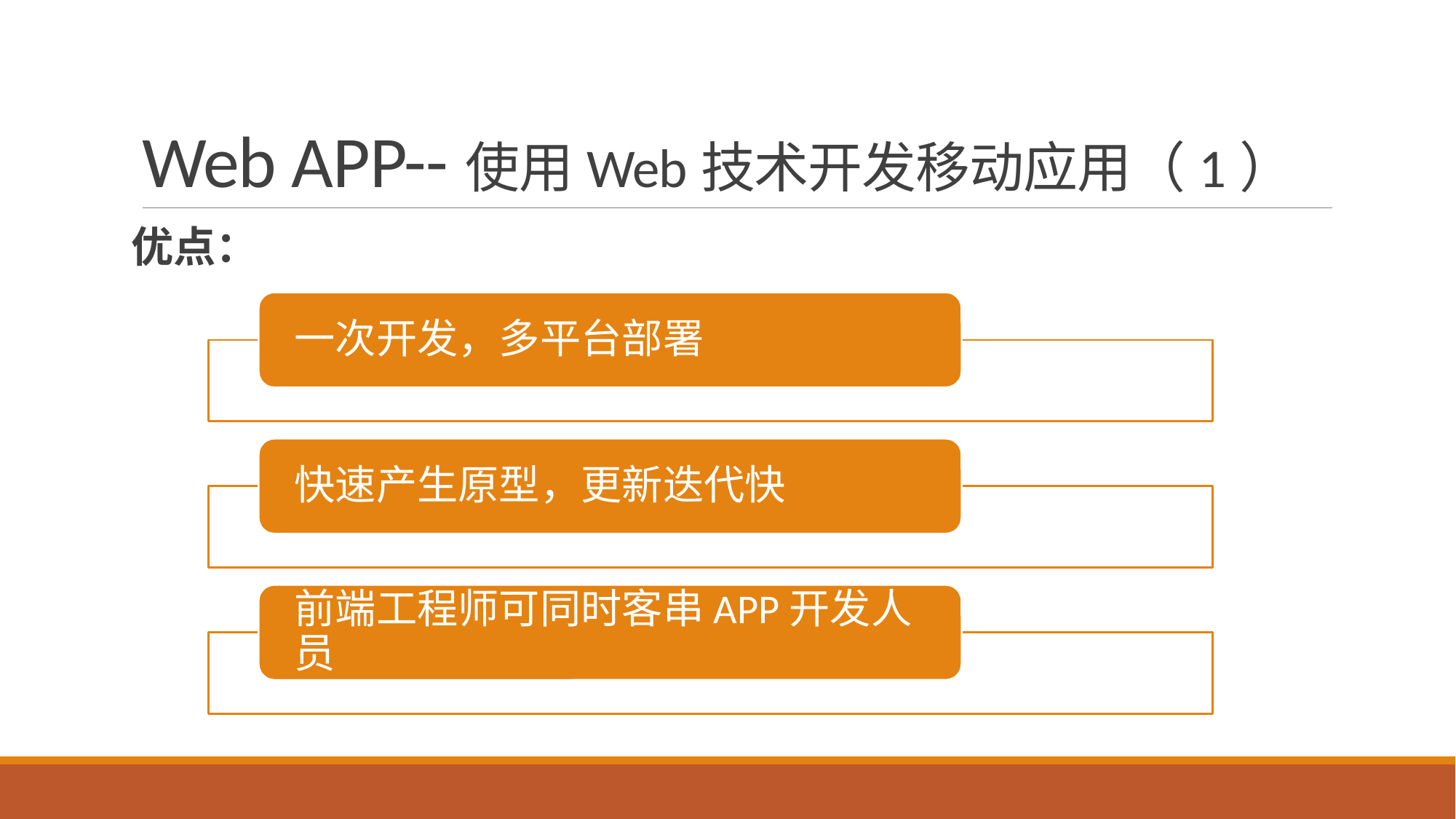

# Web APP--使用Web技术开发移动应用（1）
优点：
一次开发，多平台部署
快速产生原型，更新迭代快
前端工程师可同时客串APP开发人员